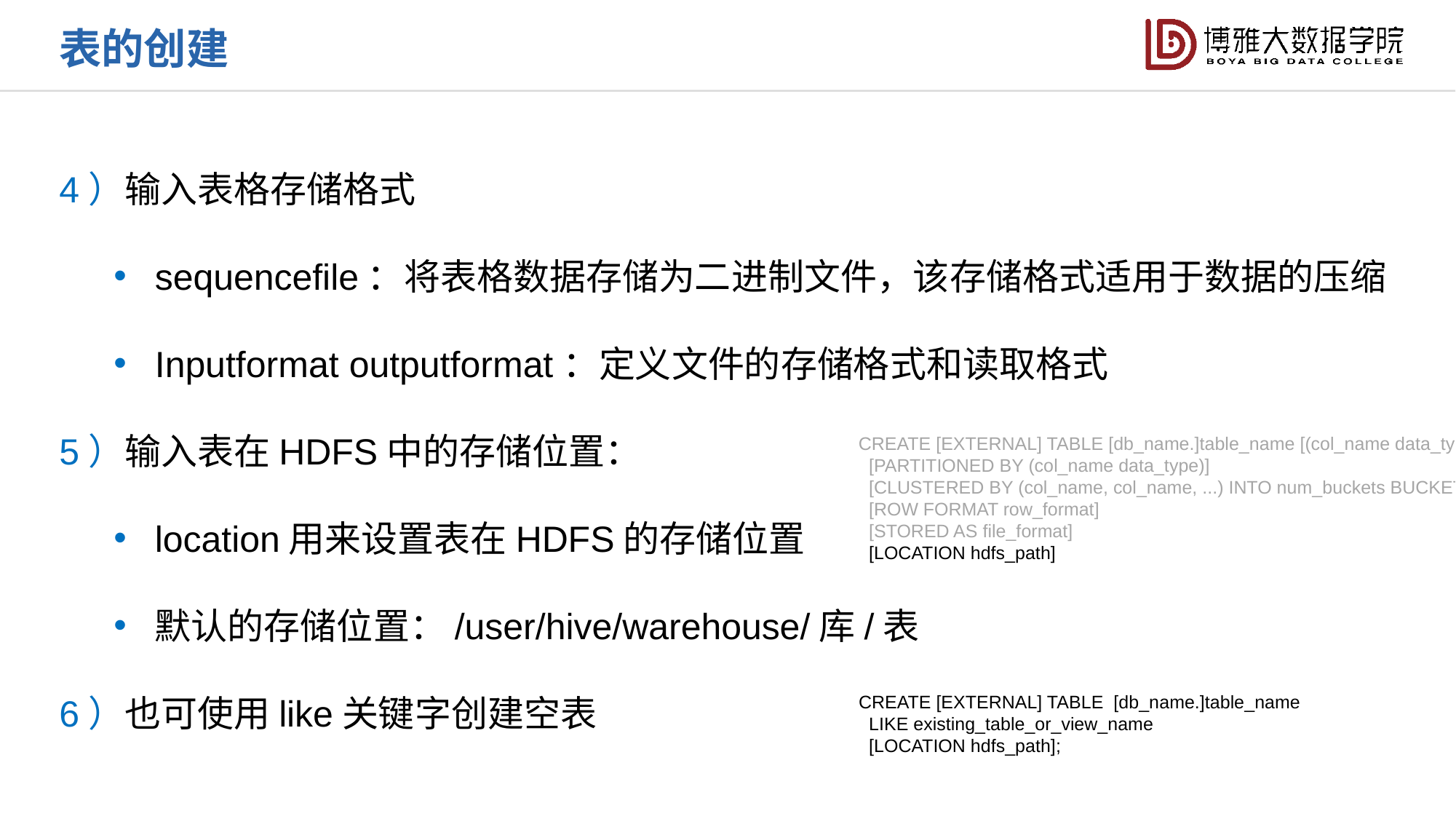

表的创建

4）输入表格存储格式

sequencefile：将表格数据存储为二进制文件，该存储格式适用于数据的压缩

Inputformat outputformat：定义文件的存储格式和读取格式

5）输入表在HDFS中的存储位置：

location用来设置表在HDFS的存储位置

默认的存储位置：/user/hive/warehouse/库/表

6）也可使用like关键字创建空表

CREATE [EXTERNAL] TABLE [db_name.]table_name [(col_name data_type)]
  [PARTITIONED BY (col_name data_type)]
  [CLUSTERED BY (col_name, col_name, ...) INTO num_buckets BUCKETS]
  [ROW FORMAT row_format]
  [STORED AS file_format]
  [LOCATION hdfs_path]
CREATE [EXTERNAL] TABLE  [db_name.]table_name
  LIKE existing_table_or_view_name
  [LOCATION hdfs_path];